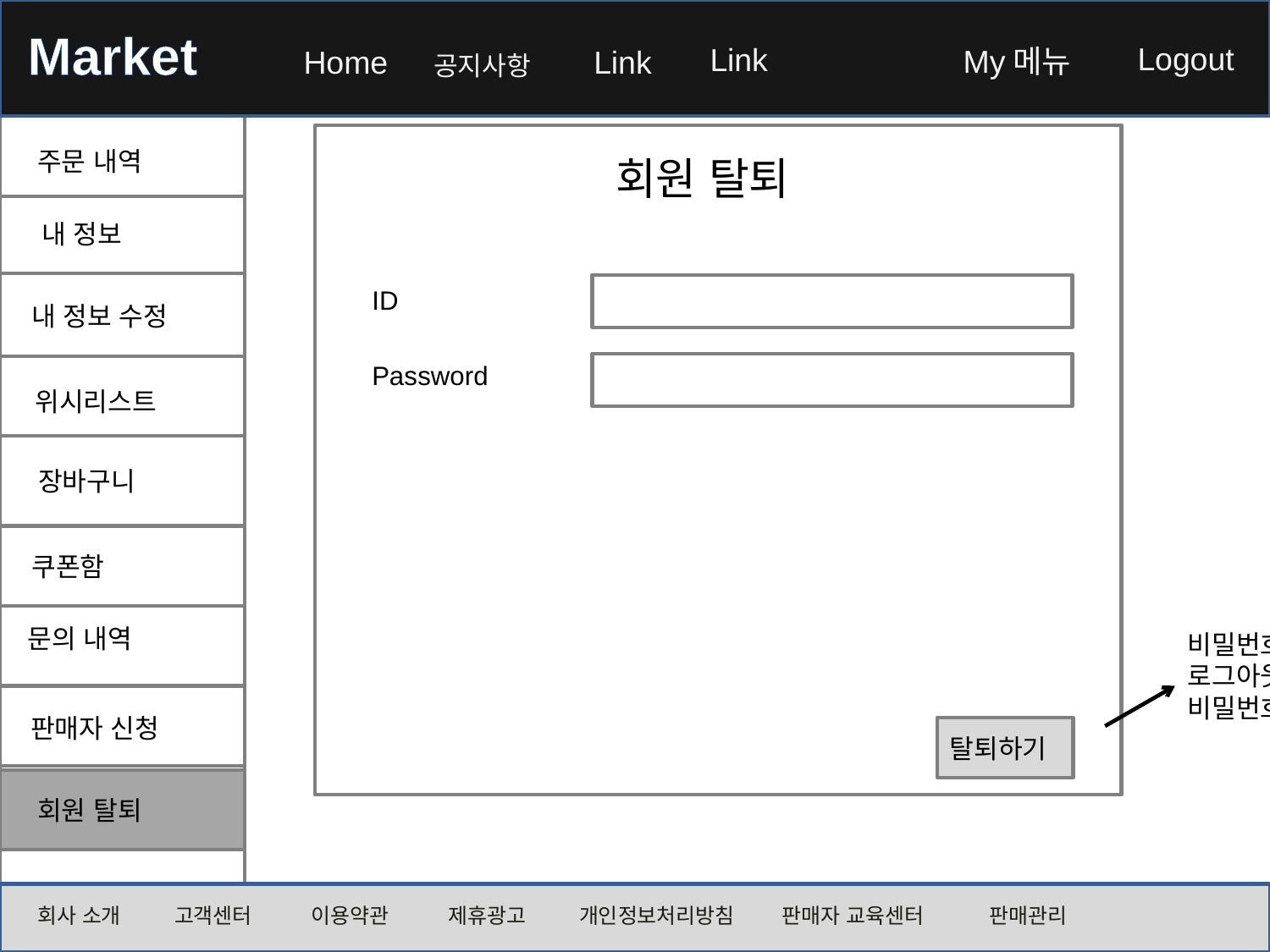

Market
Logout
Link
My메뉴
Home
Link
공지사항
회원 탈퇴 클릭 시

주문 내역
회원 탈퇴

내 정보

ID
내 정보 수정
Password

위시리스트

장바구니

쿠폰함

문의 내역
비밀번호가 일치하면 valid를 i로 바꾼 후
로그아웃하고 홈으로 이동
비밀번호가 일치하지 않으면 페이지 유지

판매자 신청

탈퇴하기

회원 탈퇴

회사 소개         고객센터          이용약관          제휴광고         개인정보처리방침        판매자 교육센터           판매관리